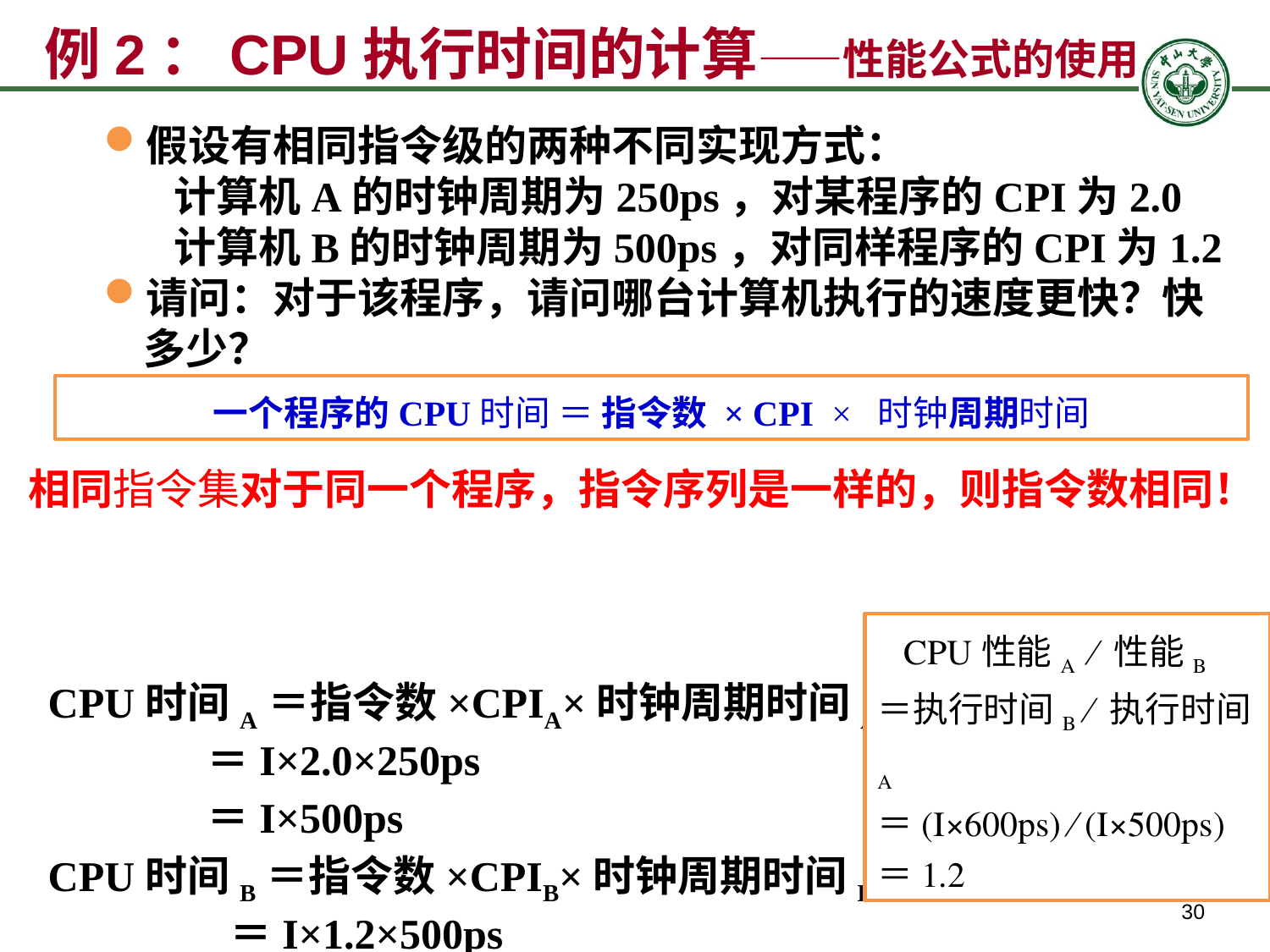

# 例2：CPU执行时间的计算——性能公式的使用
假设有相同指令级的两种不同实现方式：
   计算机A的时钟周期为250ps，对某程序的CPI为2.0
   计算机B的时钟周期为500ps，对同样程序的CPI为1.2
请问：对于该程序，请问哪台计算机执行的速度更快？快多少？

CPU时间A＝指令数×CPIA×时钟周期时间A
                           ＝I×2.0×250ps
                           ＝I×500ps
CPU时间B＝指令数×CPIB×时钟周期时间B
                  ＝I×1.2×500ps
                           ＝I×600ps

一个程序的CPU时间 ＝ 指令数 × CPI  ×  时钟周期时间
相同指令集对于同一个程序，指令序列是一样的，则指令数相同！
   CPU性能A   ⁄ 性能B
＝执行时间B  ⁄ 执行时间A
＝(I×600ps) ⁄ (I×500ps)
＝1.2